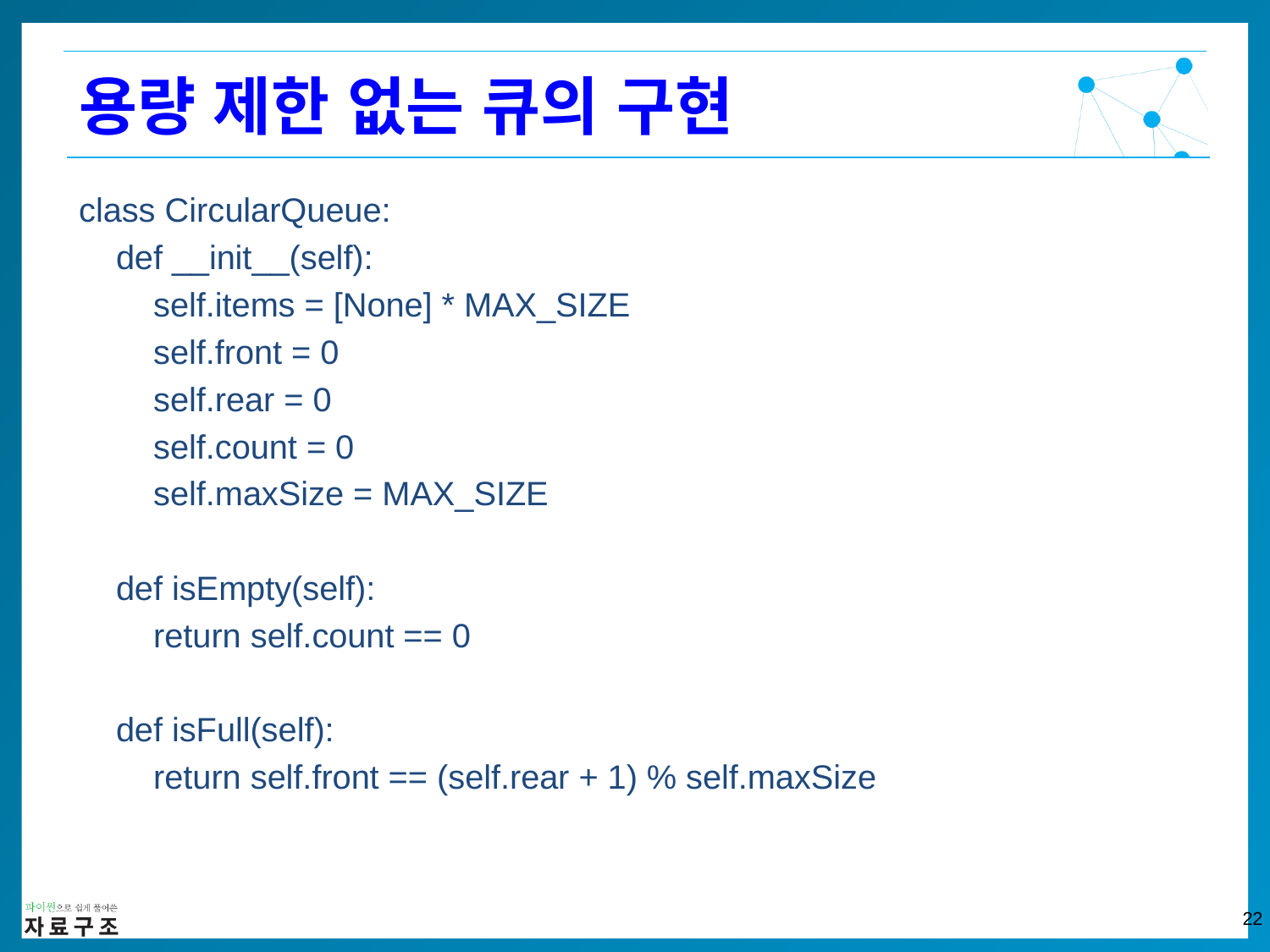

용량 제한 없는 큐의 구현
class CircularQueue:
    def __init__(self):
        self.items = [None] * MAX_SIZE
        self.front = 0
        self.rear = 0
        self.count = 0
        self.maxSize = MAX_SIZE

    def isEmpty(self):
        return self.count == 0

    def isFull(self):
        return self.front == (self.rear + 1) % self.maxSize